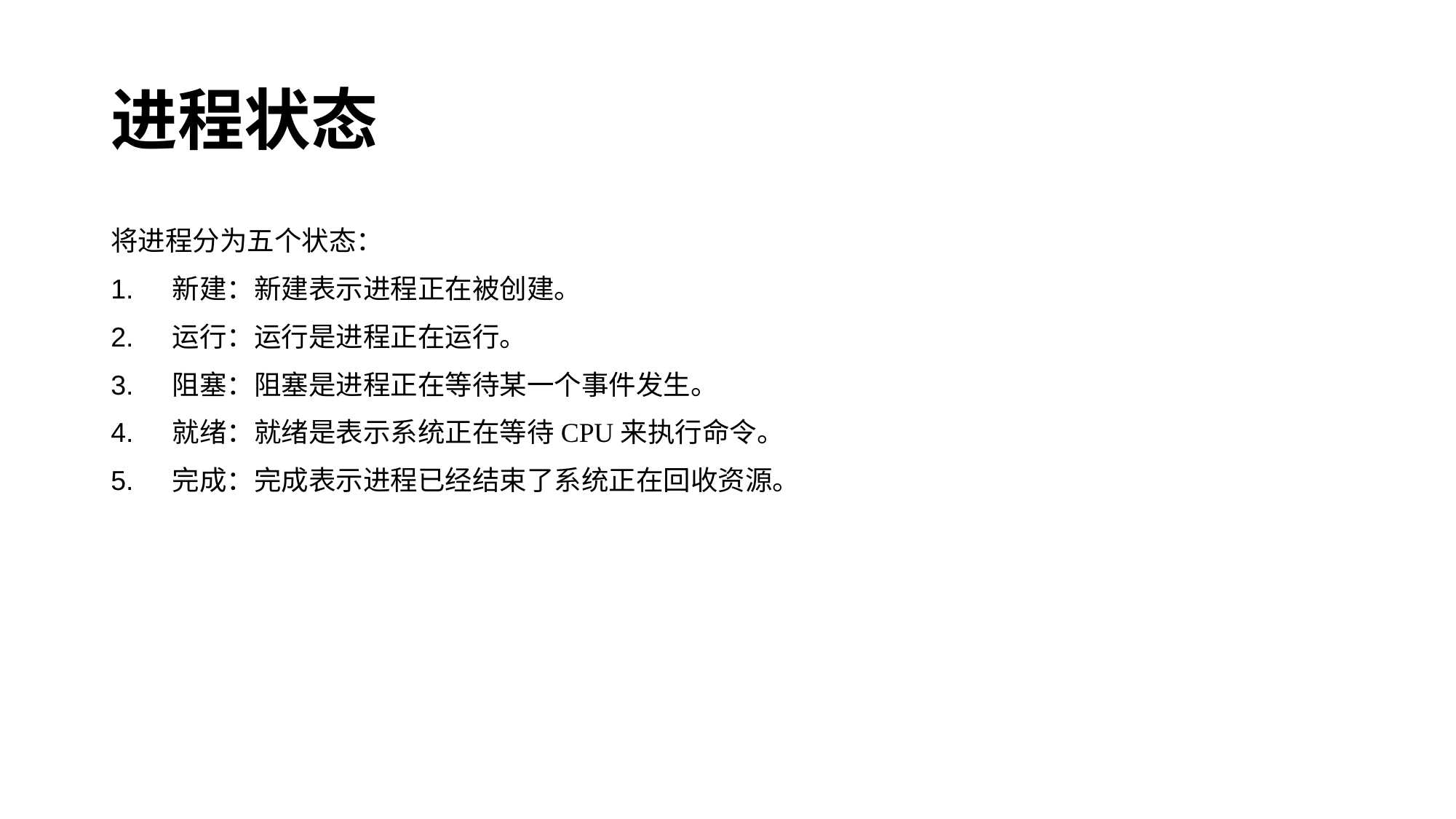

# 进程状态
将进程分为五个状态：
新建：新建表示进程正在被创建。
运行：运行是进程正在运行。
阻塞：阻塞是进程正在等待某一个事件发生。
就绪：就绪是表示系统正在等待CPU来执行命令。
完成：完成表示进程已经结束了系统正在回收资源。